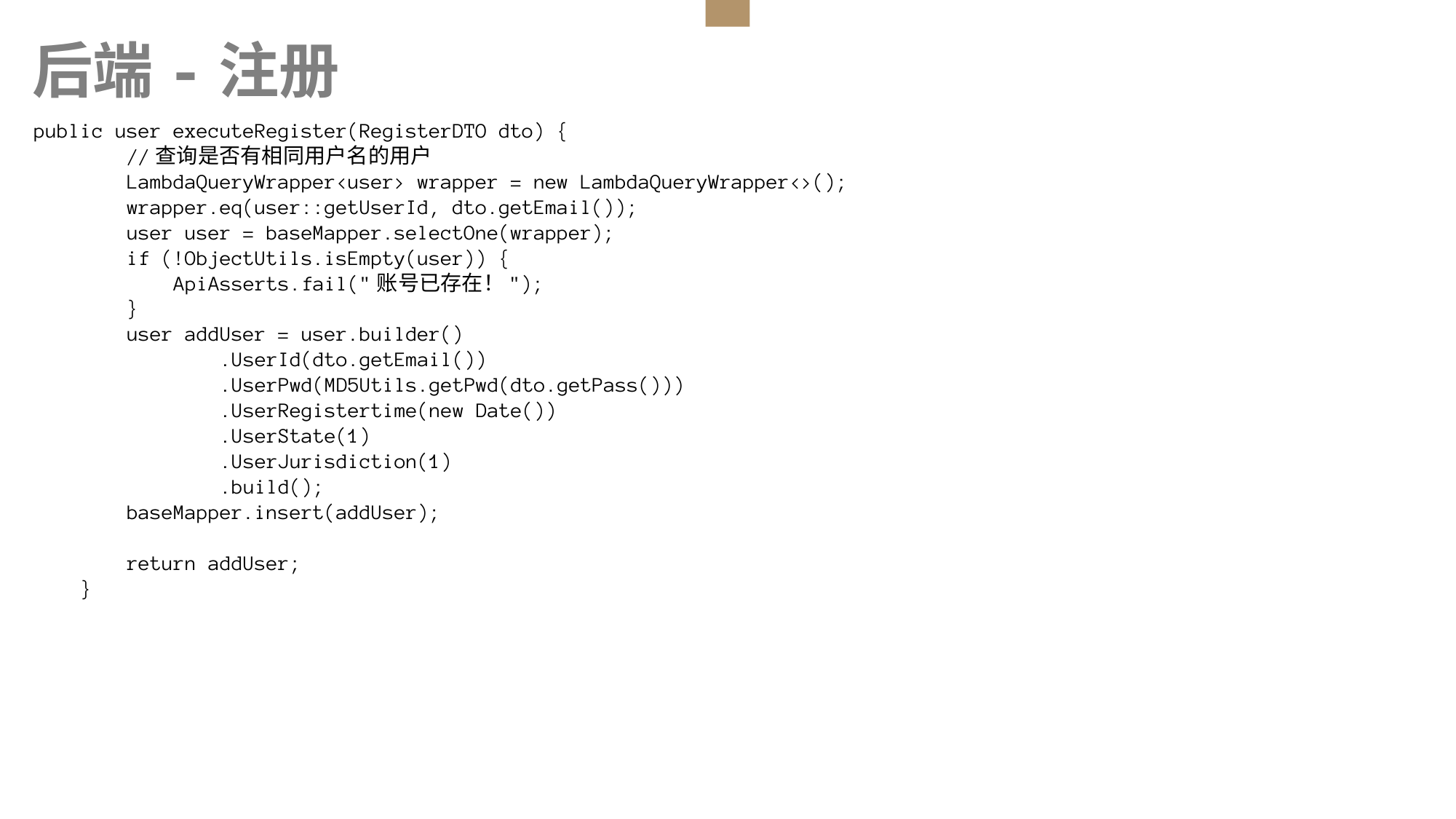

后端-注册
public user executeRegister(RegisterDTO dto) {
        //查询是否有相同用户名的用户
        LambdaQueryWrapper<user> wrapper = new LambdaQueryWrapper<>();
        wrapper.eq(user::getUserId, dto.getEmail());
        user user = baseMapper.selectOne(wrapper);
        if (!ObjectUtils.isEmpty(user)) {
            ApiAsserts.fail("账号已存在！");
        }
        user addUser = user.builder()
                .UserId(dto.getEmail())
                .UserPwd(MD5Utils.getPwd(dto.getPass()))
                .UserRegistertime(new Date())
                .UserState(1)
                .UserJurisdiction(1)
                .build();
        baseMapper.insert(addUser);

        return addUser;
    }